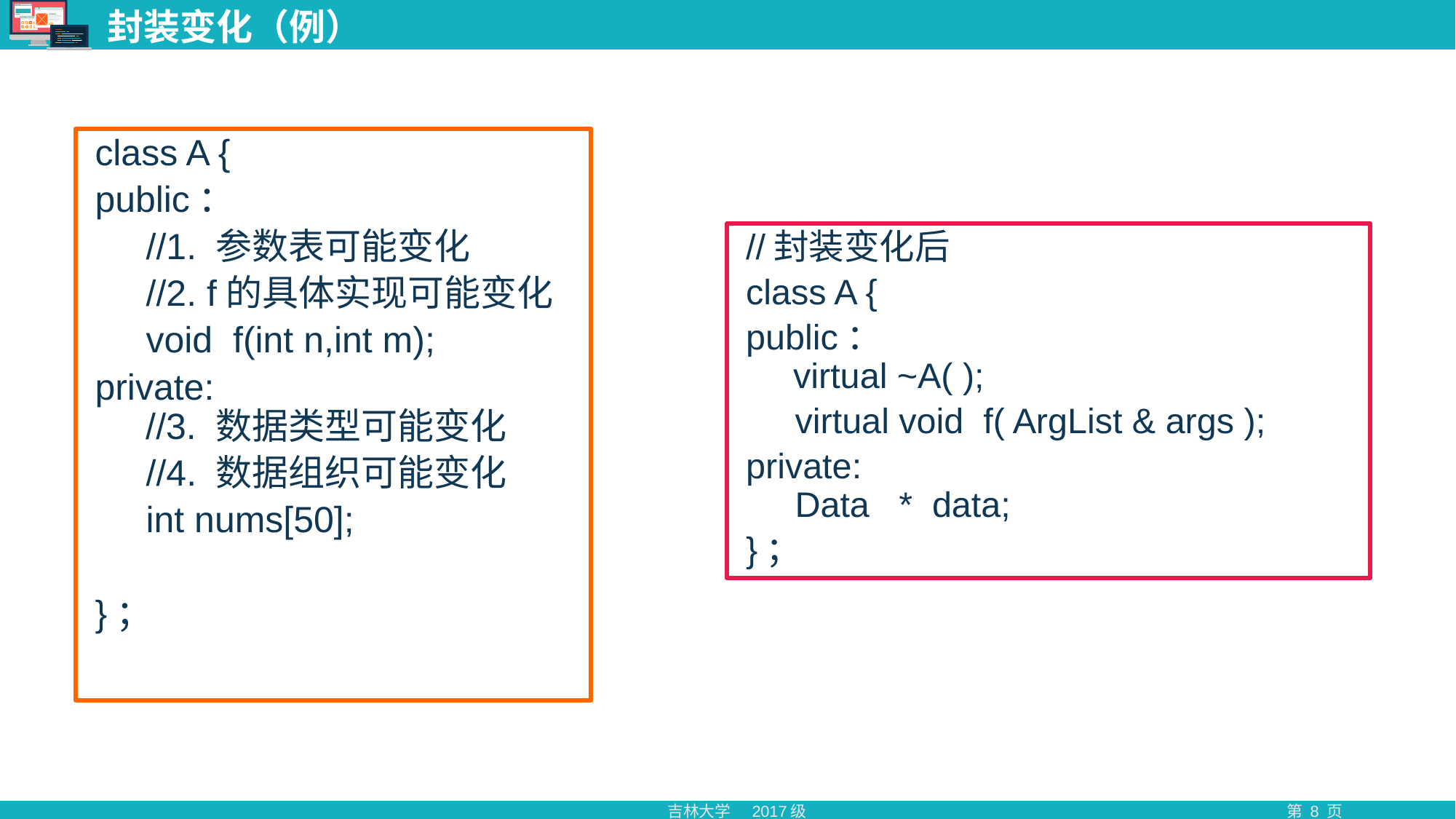

# 封装变化（例）
class A {
public：
     //1. 参数表可能变化
     //2. f的具体实现可能变化
     void  f(int n,int m);
private:
     //3. 数据类型可能变化
     //4. 数据组织可能变化
     int nums[50];

}；

//封装变化后
class A {
public：
     virtual ~A( );
     virtual void  f( ArgList & args );
private:
     Data   *  data;
}；